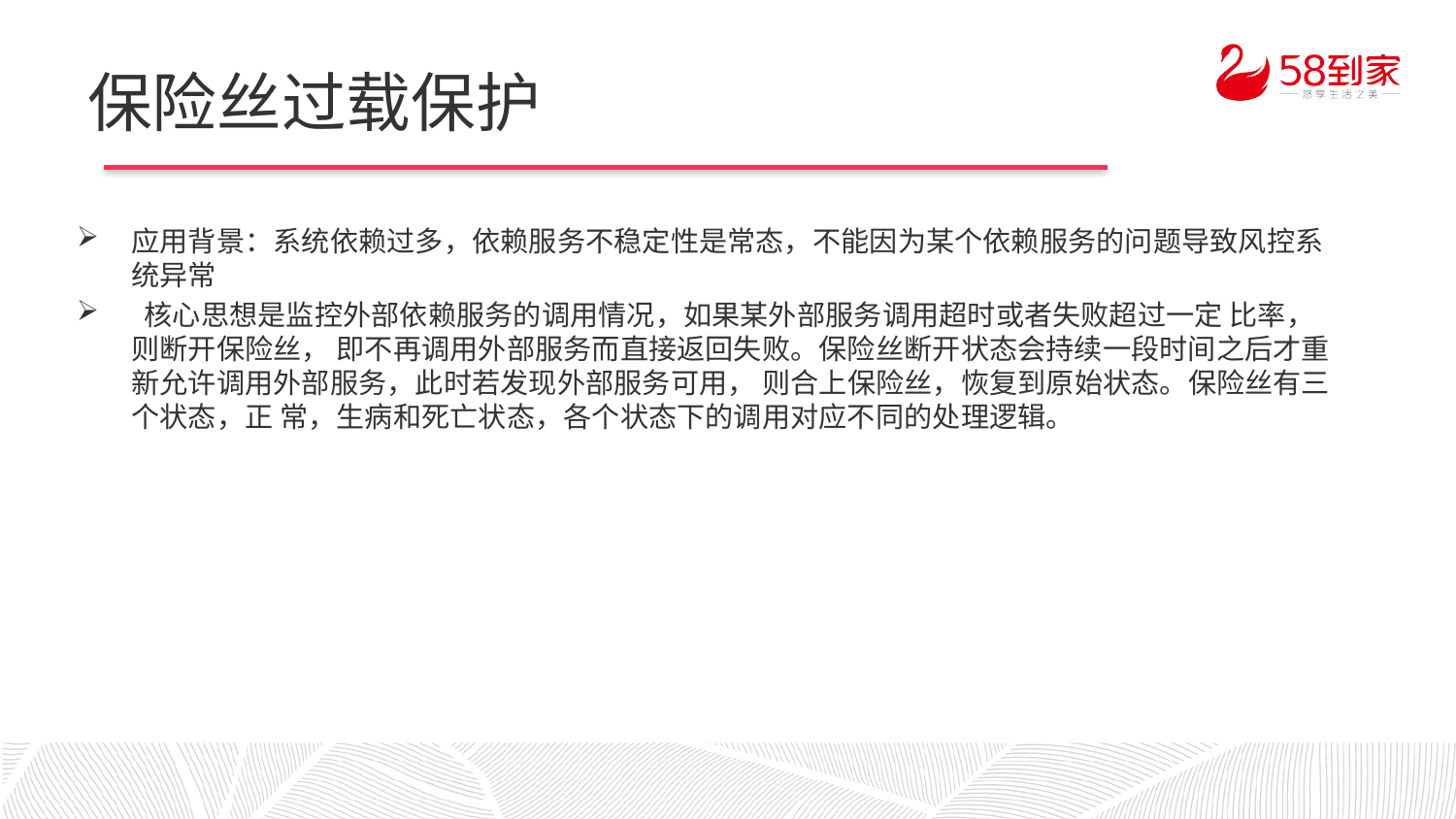

# 保险丝过载保护
应用背景：系统依赖过多，依赖服务不稳定性是常态，不能因为某个依赖服务的问题导致风控系统异常
 核心思想是监控外部依赖服务的调用情况，如果某外部服务调用超时或者失败超过一定 比率，则断开保险丝， 即不再调用外部服务而直接返回失败。保险丝断开状态会持续一段时间之后才重 新允许调用外部服务，此时若发现外部服务可用， 则合上保险丝，恢复到原始状态。保险丝有三个状态，正 常，生病和死亡状态，各个状态下的调用对应不同的处理逻辑。